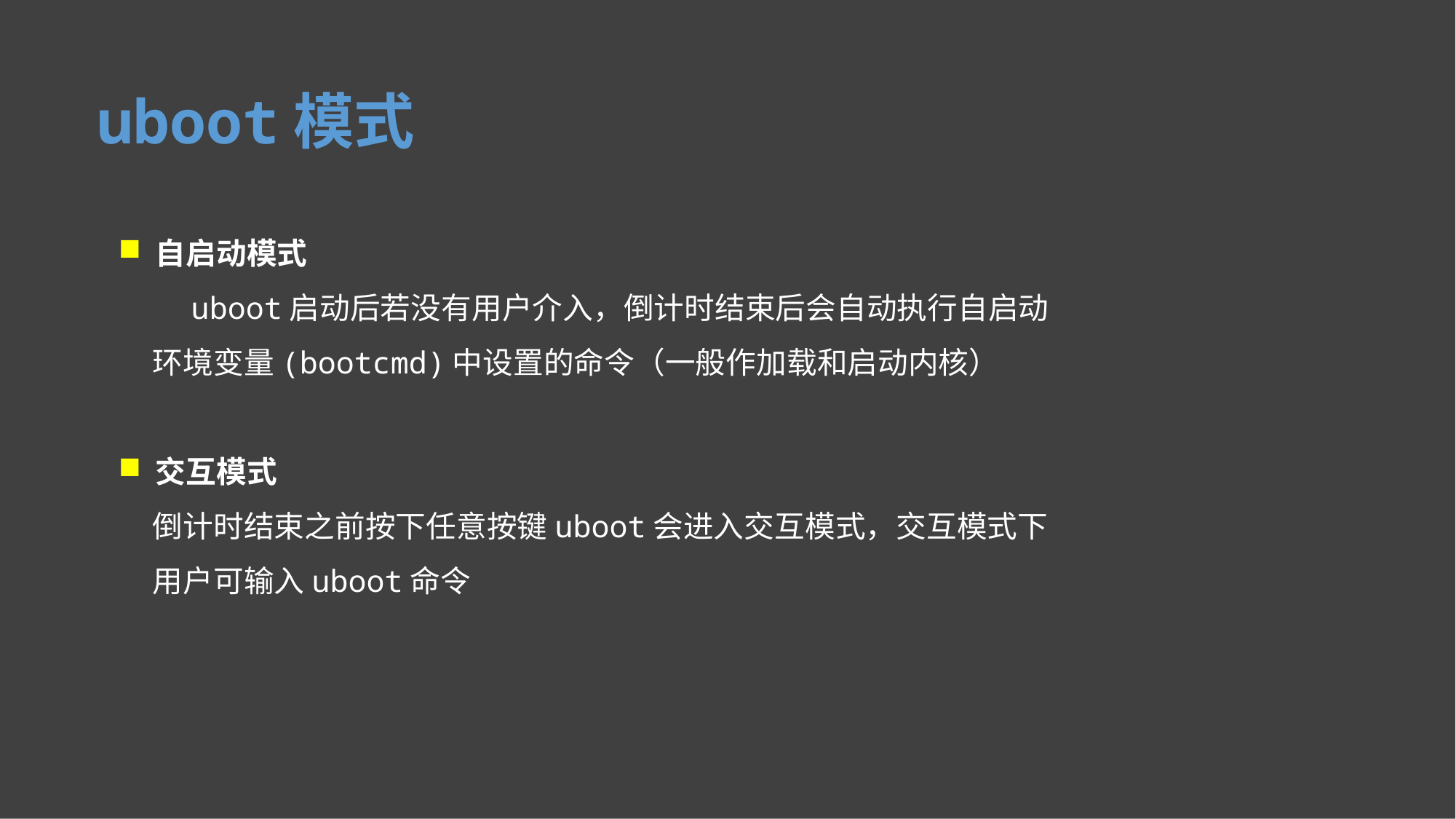

uboot模式
 自启动模式
    uboot启动后若没有用户介入，倒计时结束后会自动执行自启动
    环境变量(bootcmd)中设置的命令（一般作加载和启动内核）

 交互模式
    倒计时结束之前按下任意按键uboot会进入交互模式，交互模式下
    用户可输入uboot命令